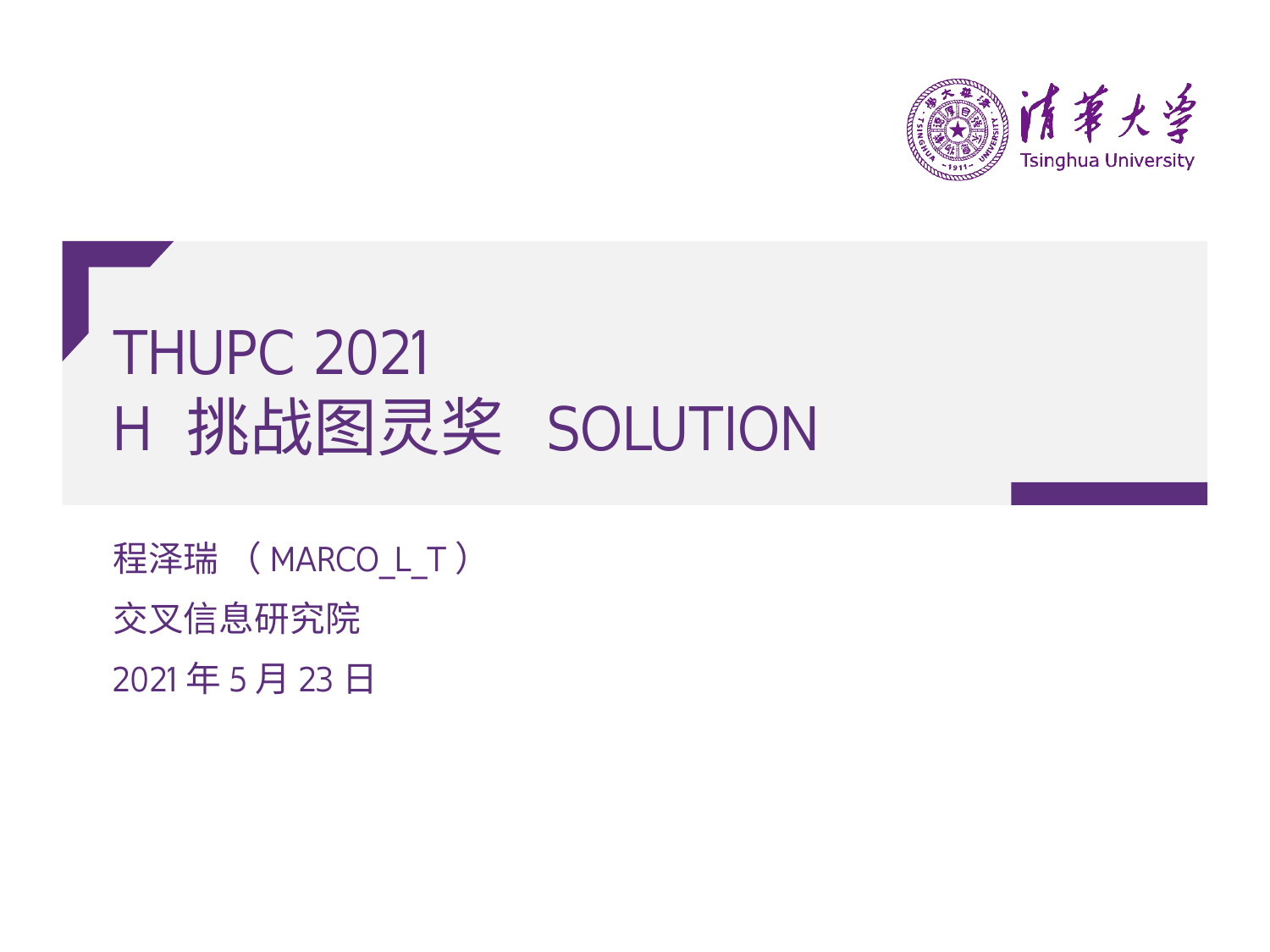

# THUPC 2021 h 挑战图灵奖  solution
程泽瑞 （Marco_L_T）
交叉信息研究院
2021年5月23日